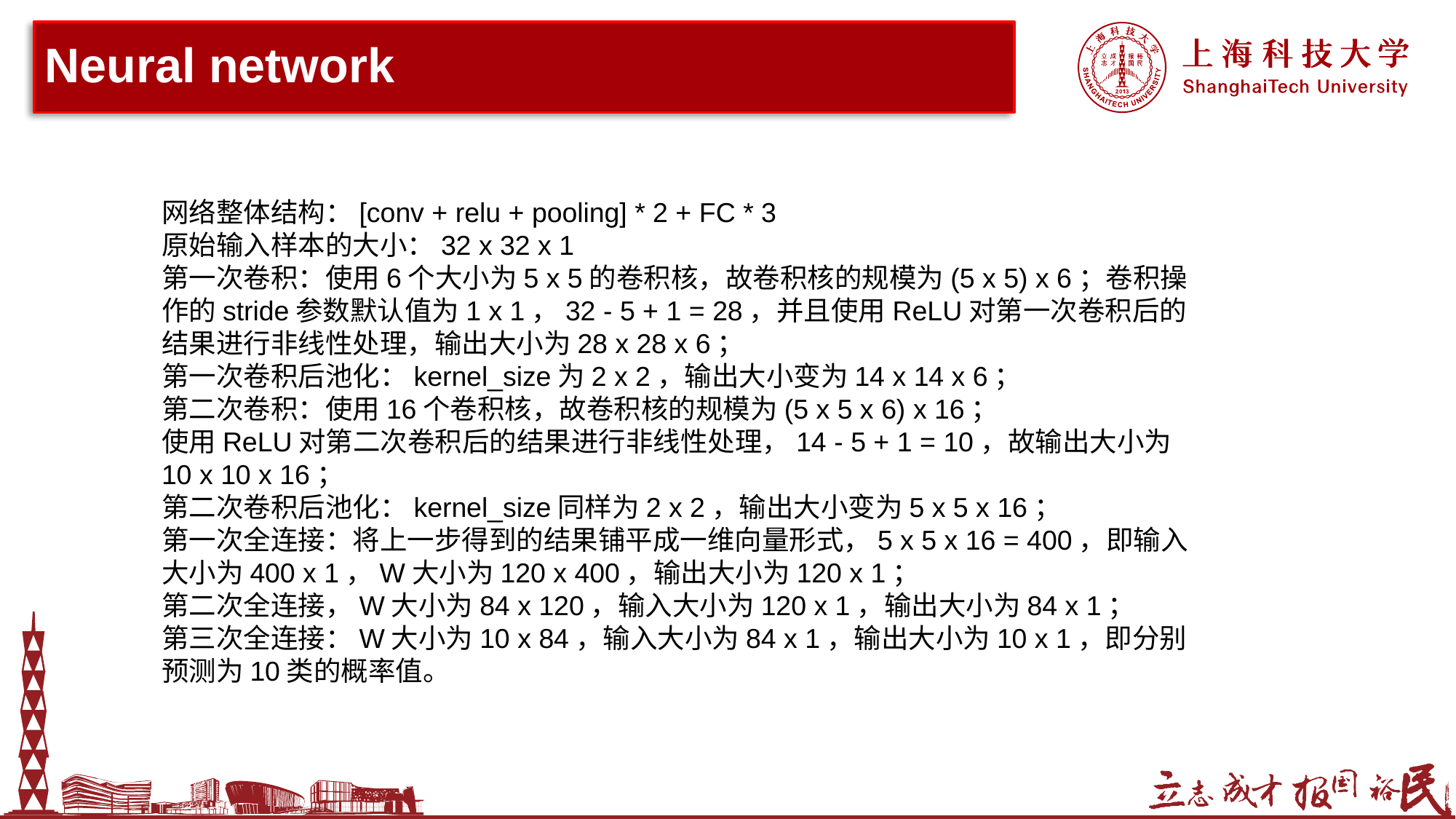

# Neural network
网络整体结构：[conv + relu + pooling] * 2 + FC * 3
原始输入样本的大小：32 x 32 x 1
第一次卷积：使用6个大小为5 x 5的卷积核，故卷积核的规模为(5 x 5) x 6；卷积操作的stride参数默认值为1 x 1，32 - 5 + 1 = 28，并且使用ReLU对第一次卷积后的结果进行非线性处理，输出大小为28 x 28 x 6；
第一次卷积后池化：kernel_size为2 x 2，输出大小变为14 x 14 x 6；
第二次卷积：使用16个卷积核，故卷积核的规模为(5 x 5 x 6) x 16；
使用ReLU对第二次卷积后的结果进行非线性处理，14 - 5 + 1 = 10，故输出大小为10 x 10 x 16；
第二次卷积后池化：kernel_size同样为2 x 2，输出大小变为5 x 5 x 16；
第一次全连接：将上一步得到的结果铺平成一维向量形式，5 x 5 x 16 = 400，即输入大小为400 x 1，W大小为120 x 400，输出大小为120 x 1；
第二次全连接，W大小为84 x 120，输入大小为120 x 1，输出大小为84 x 1；
第三次全连接：W大小为10 x 84，输入大小为84 x 1，输出大小为10 x 1，即分别预测为10类的概率值。